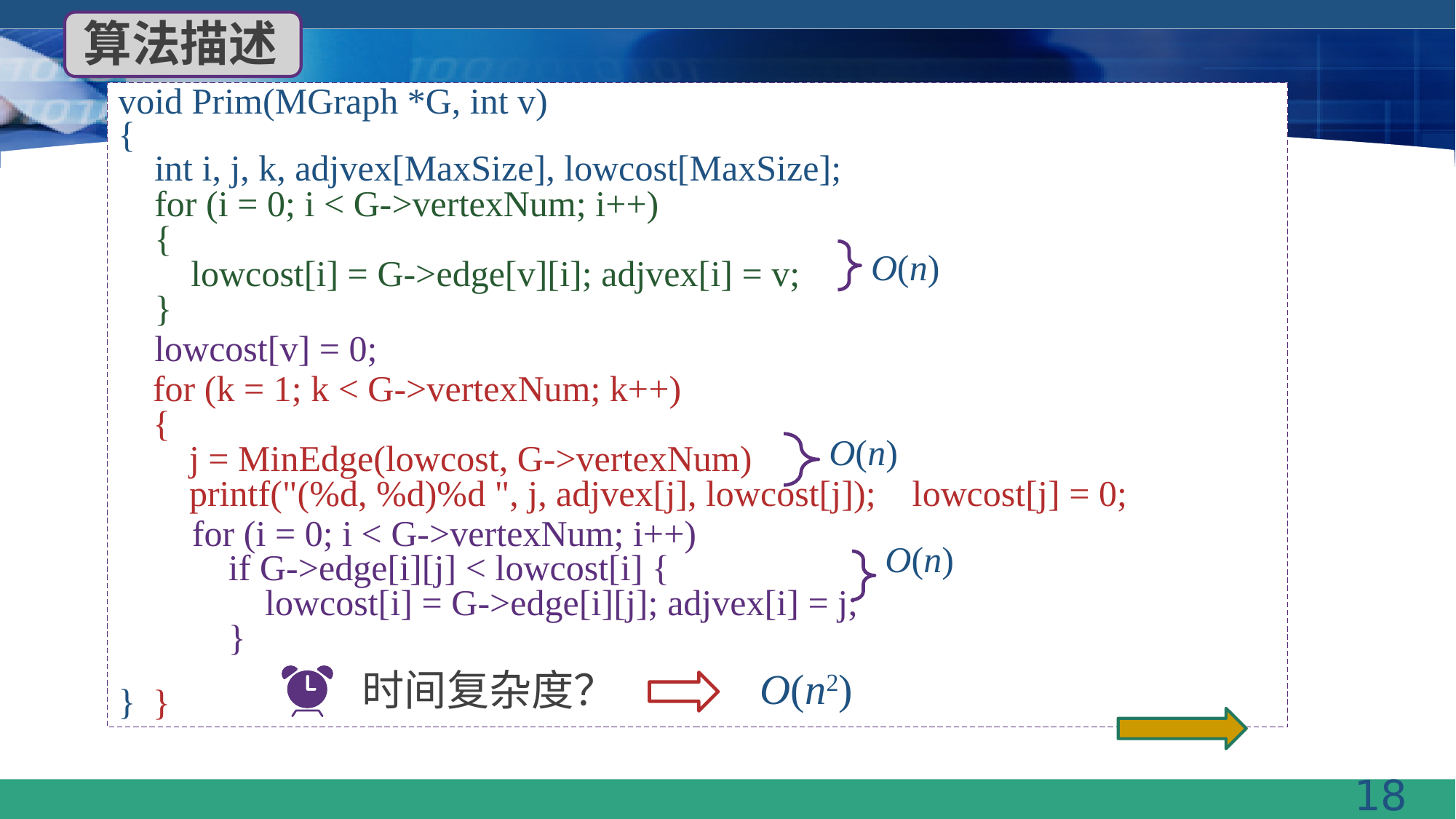

算法描述

void Prim(MGraph *G, int v)
{
    int i, j, k, adjvex[MaxSize], lowcost[MaxSize];

}
    for (i = 0; i < G->vertexNum; i++)
    {
        lowcost[i] = G->edge[v][i]; adjvex[i] = v;
    }
O(n)

    lowcost[v] = 0;
    for (k = 1; k < G->vertexNum; k++)
    {
        j = MinEdge(lowcost, G->vertexNum)
        printf("(%d, %d)%d ", j, adjvex[j], lowcost[j]);    lowcost[j] = 0;

    }
O(n)

        for (i = 0; i < G->vertexNum; i++)
            if G->edge[i][j] < lowcost[i] {
                lowcost[i] = G->edge[i][j]; adjvex[i] = j;
            }
O(n)

O(n2)

时间复杂度？